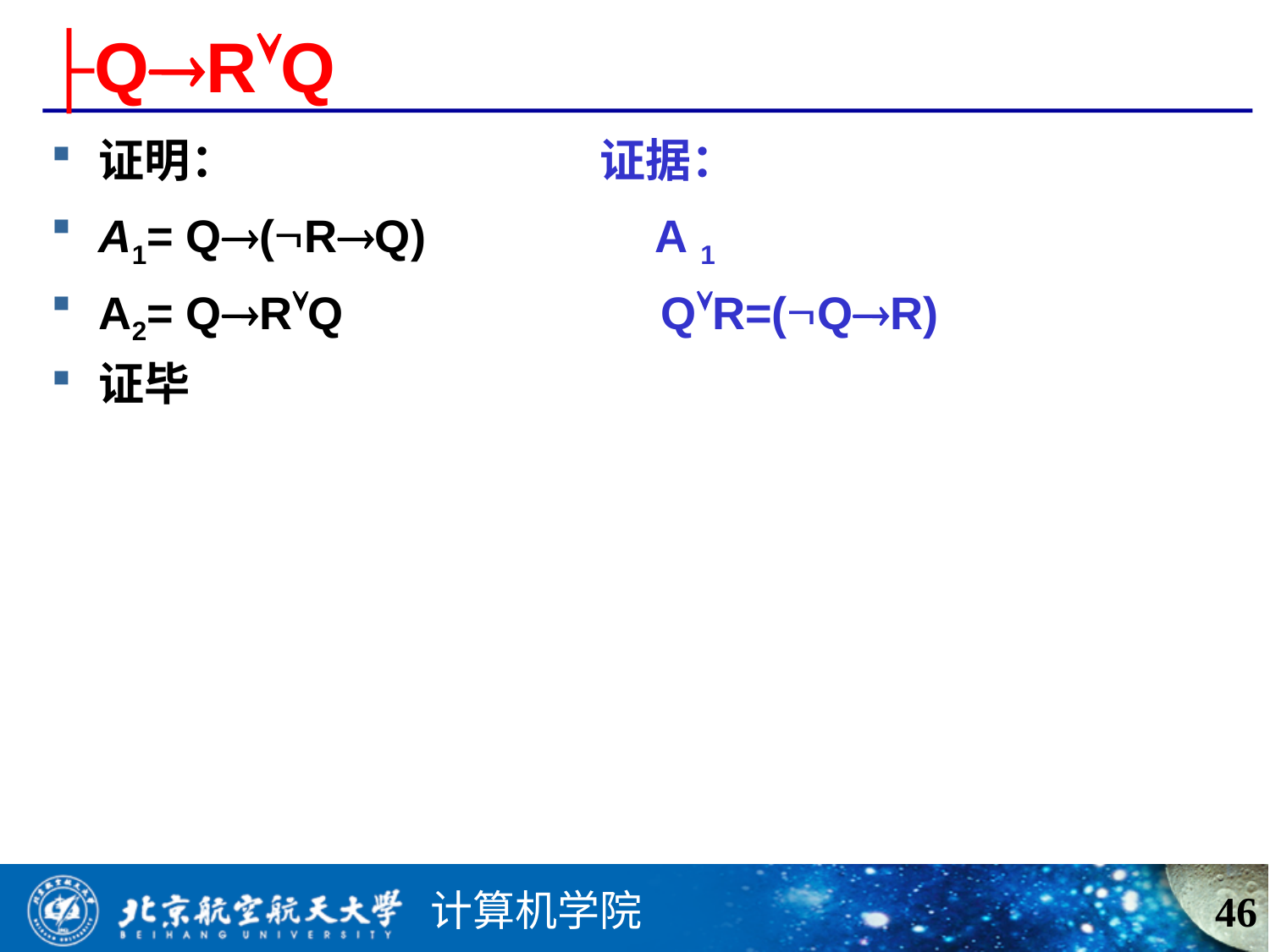

# ├Q→R∨Q
证明：                                   证据：
A1= Q→(¬R→Q)                  A 1
A2= Q→R∨Q                         Q∨R=(¬Q→R)
证毕